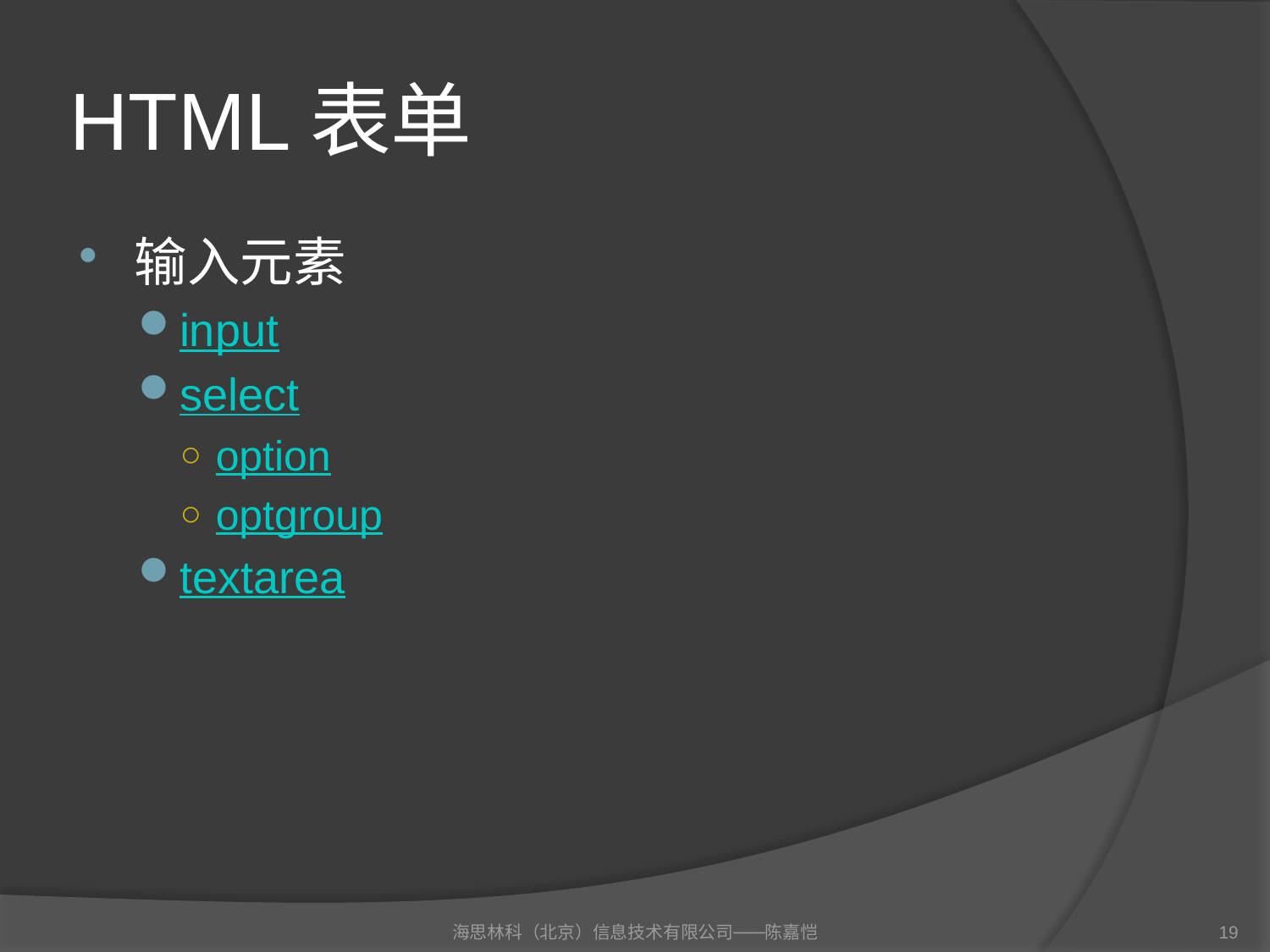

# HTML表单
输入元素
input
select
option
optgroup
textarea

海思林科（北京）信息技术有限公司——陈嘉恺
19